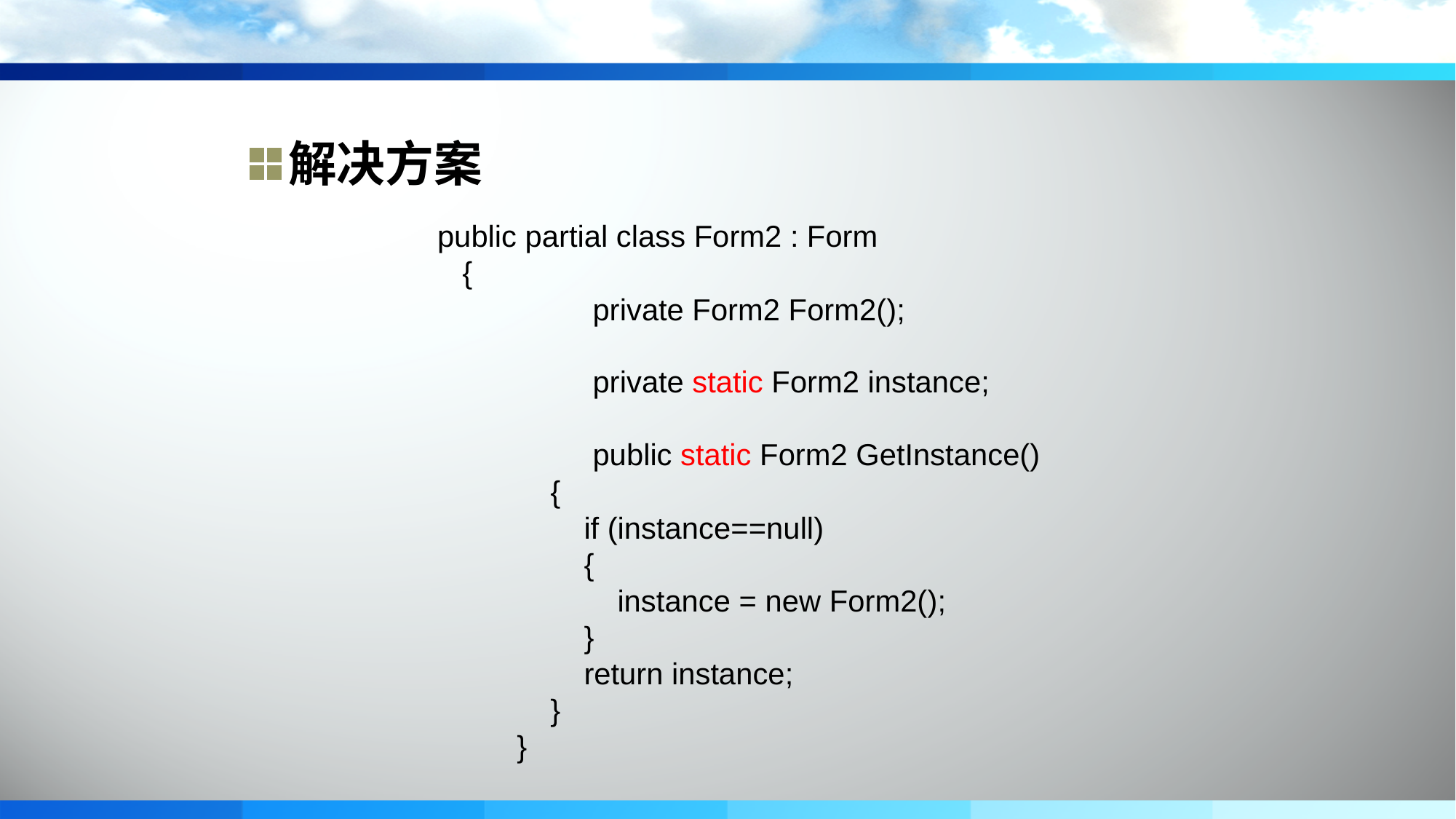

解决方案
 public partial class Form2 : Form
    {
	private Form2 Form2();

	private static Form2 instance;

     	public static Form2 GetInstance()
        {
            if (instance==null)
            {
                instance = new Form2();
            }
            return instance;
        }
    }